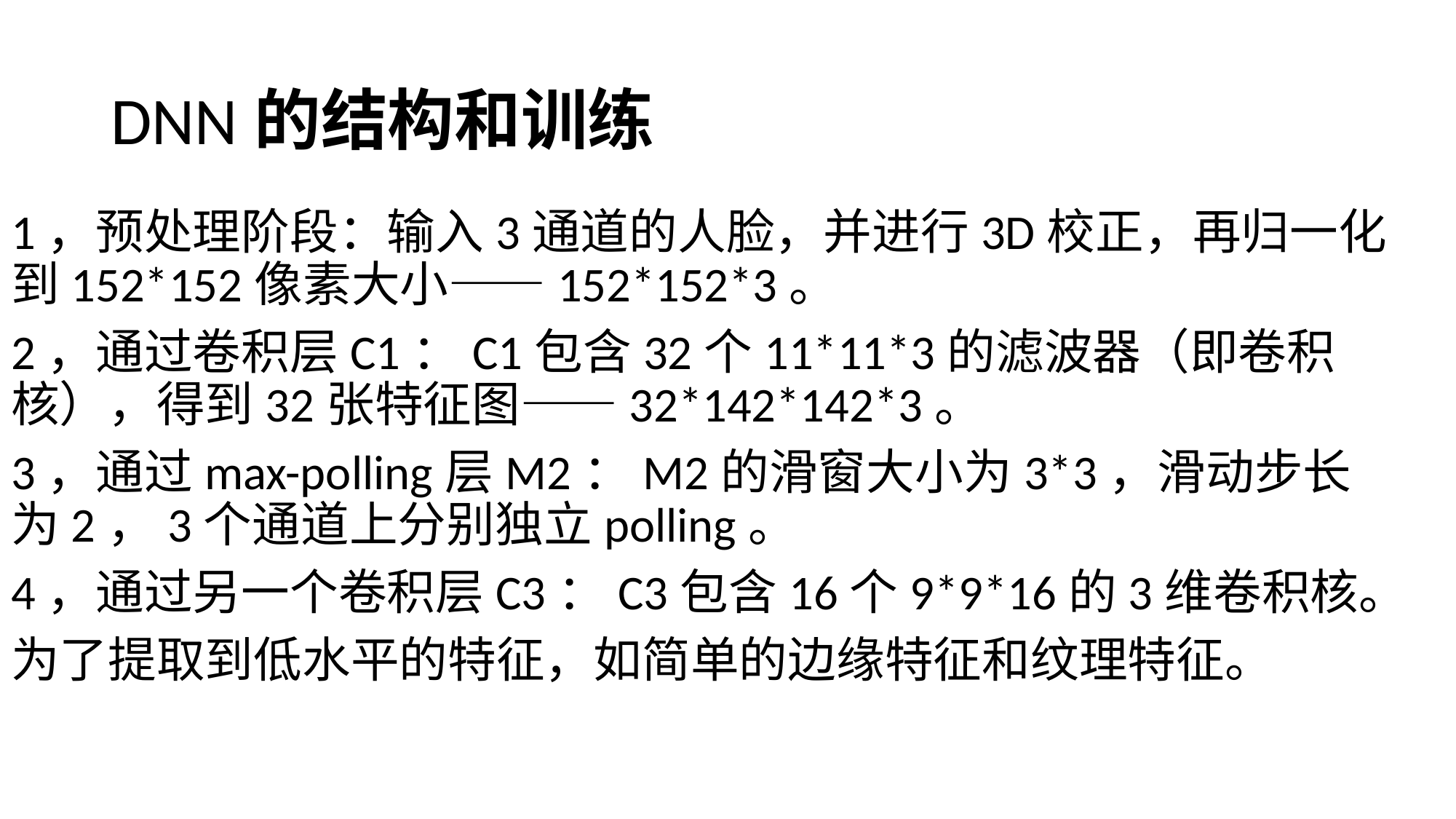

# DNN的结构和训练
1，预处理阶段：输入3通道的人脸，并进行3D校正，再归一化到152*152像素大小——152*152*3。
2，通过卷积层C1：C1包含32个11*11*3的滤波器（即卷积核），得到32张特征图——32*142*142*3。
3，通过max-polling层M2：M2的滑窗大小为3*3，滑动步长为2，3个通道上分别独立polling。
4，通过另一个卷积层C3：C3包含16个9*9*16的3维卷积核。
为了提取到低水平的特征，如简单的边缘特征和纹理特征。